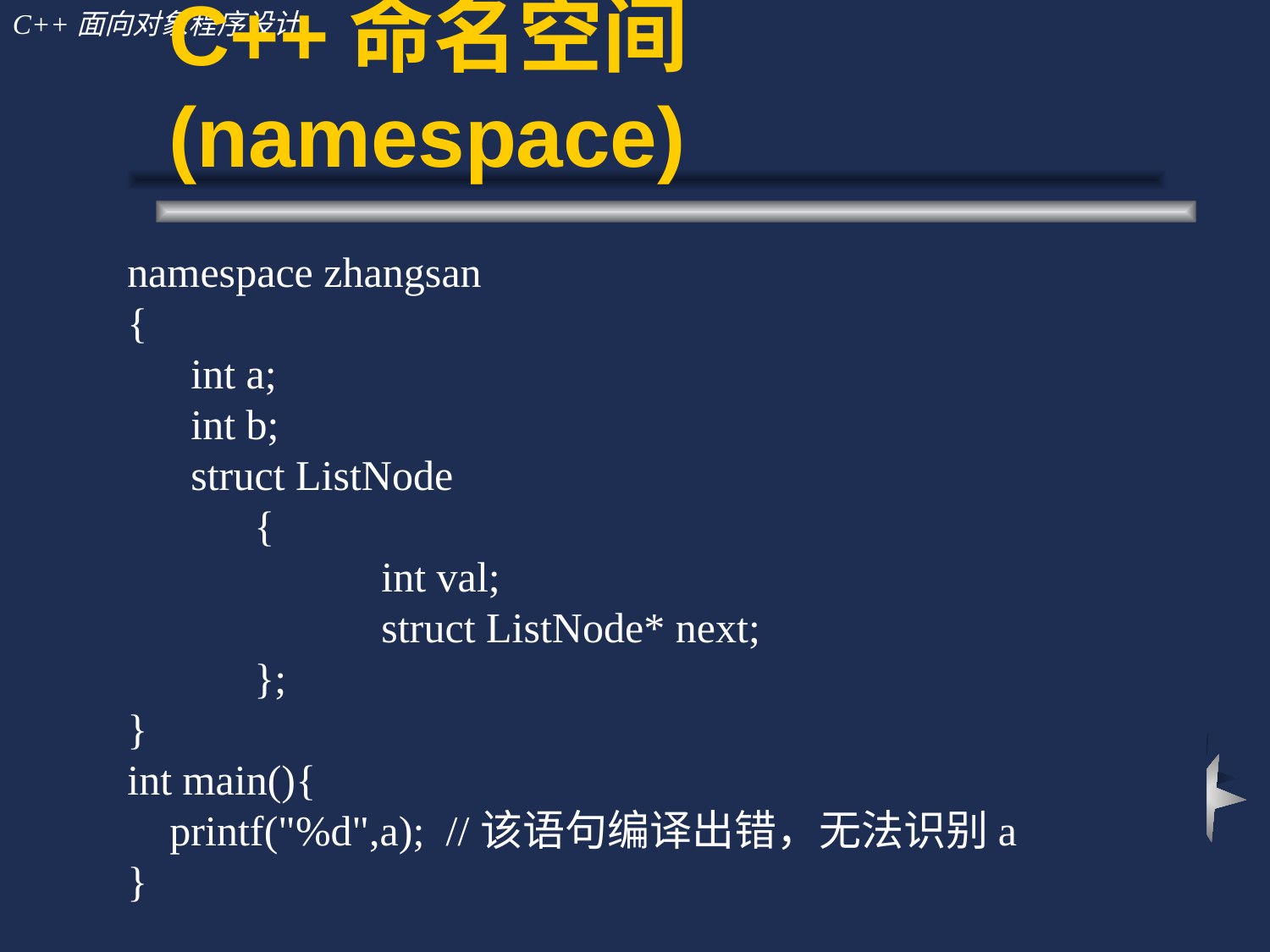

# C++命名空间(namespace)
namespace zhangsan
{
      int a;
      int b;
      struct ListNode
	{
		int val;
		struct ListNode* next;
	};
}
int main(){
    printf("%d",a);  //该语句编译出错，无法识别a
}
30